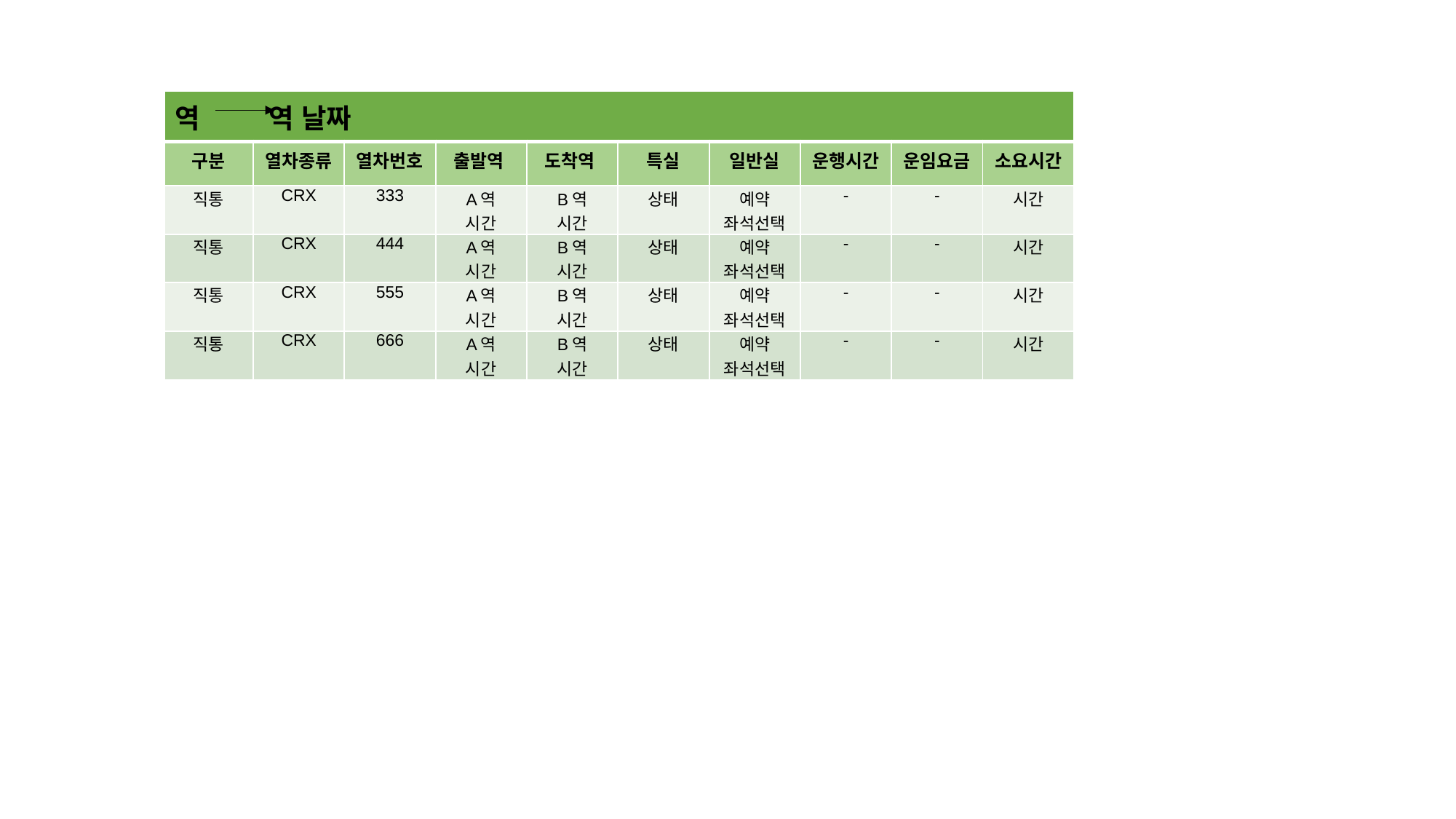

| 역 역 날짜 |  |  |  |  |  |  |  |  |  |
| --- | --- | --- | --- | --- | --- | --- | --- | --- | --- |
| 구분 | 열차종류 | 열차번호 | 출발역 | 도착역 | 특실 | 일반실 | 운행시간 | 운임요금 | 소요시간 |
| 직통 | CRX | 333 | A역 시간 | B역 시간 | 상태 | 예약 좌석선택 | - | - | 시간 |
| 직통 | CRX | 444 | A역 시간 | B역 시간 | 상태 | 예약 좌석선택 | - | - | 시간 |
| 직통 | CRX | 555 | A역 시간 | B역 시간 | 상태 | 예약 좌석선택 | - | - | 시간 |
| 직통 | CRX | 666 | A역 시간 | B역 시간 | 상태 | 예약 좌석선택 | - | - | 시간 |